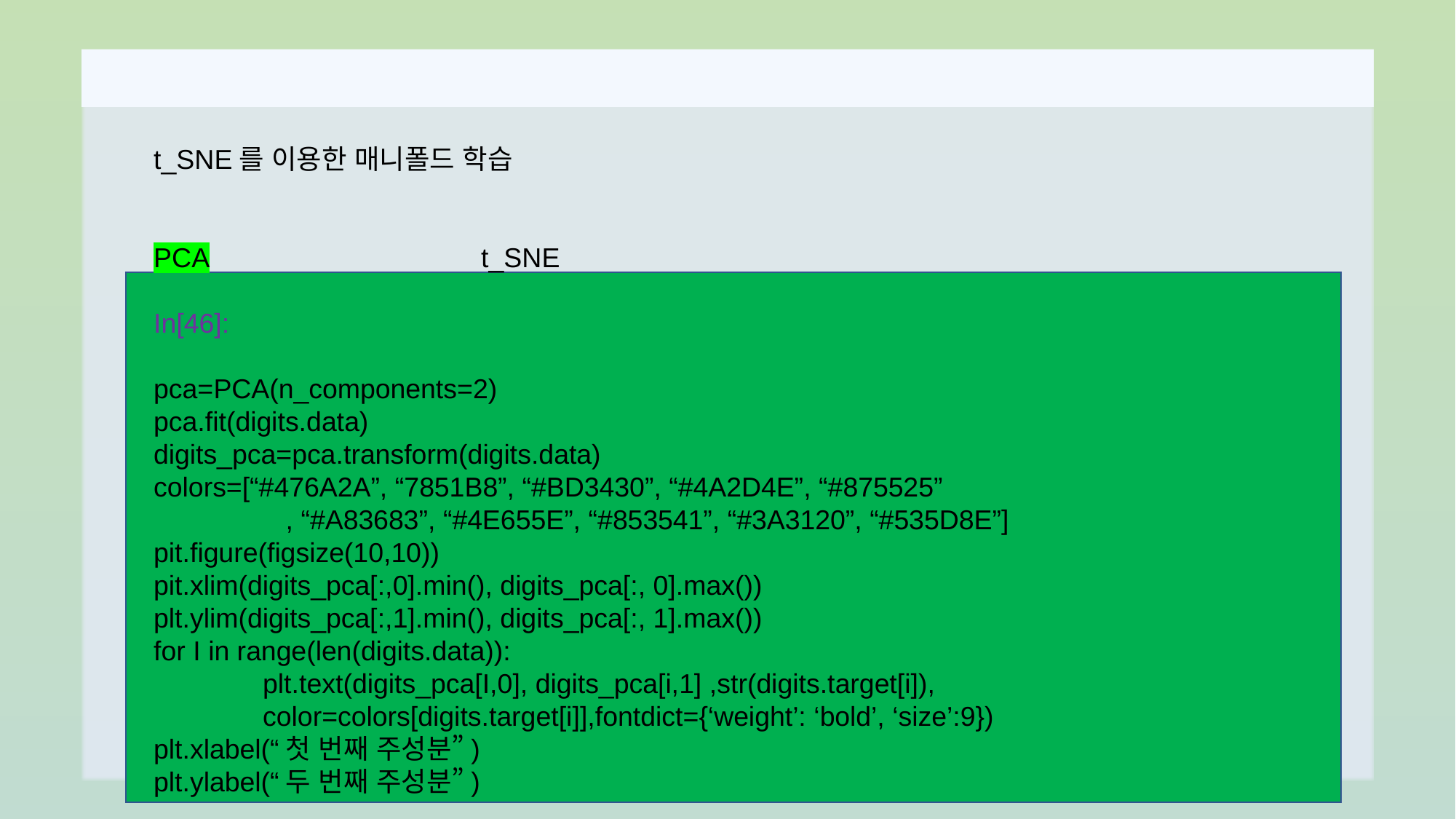

t_SNE를 이용한 매니폴드 학습

PCA 			t_SNE

In[46]:

pca=PCA(n_components=2)
pca.fit(digits.data)
digits_pca=pca.transform(digits.data)
colors=[“#476A2A”, “7851B8”, “#BD3430”, “#4A2D4E”, “#875525”
	   , “#A83683”, “#4E655E”, “#853541”, “#3A3120”, “#535D8E”]
pit.figure(figsize(10,10))
pit.xlim(digits_pca[:,0].min(), digits_pca[:, 0].max())
plt.ylim(digits_pca[:,1].min(), digits_pca[:, 1].max())
for I in range(len(digits.data)):
	plt.text(digits_pca[I,0], digits_pca[i,1] ,str(digits.target[i]),
	color=colors[digits.target[i]],fontdict={‘weight’: ‘bold’, ‘size’:9})
plt.xlabel(“첫 번째 주성분”)
plt.ylabel(“두 번째 주성분”)